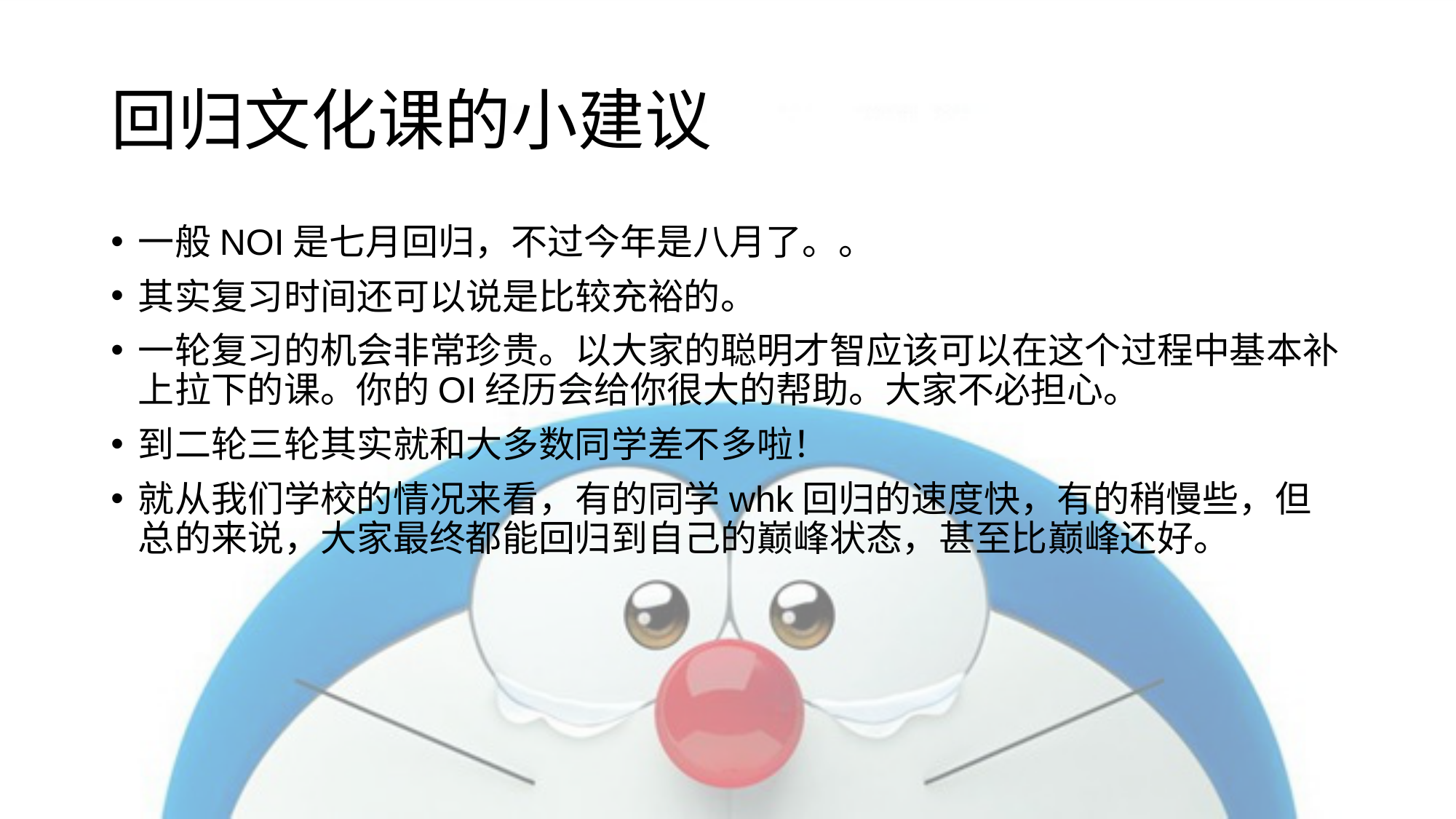

# 回归文化课的小建议
一般NOI是七月回归，不过今年是八月了。。
其实复习时间还可以说是比较充裕的。
一轮复习的机会非常珍贵。以大家的聪明才智应该可以在这个过程中基本补上拉下的课。你的OI经历会给你很大的帮助。大家不必担心。
到二轮三轮其实就和大多数同学差不多啦！
就从我们学校的情况来看，有的同学whk回归的速度快，有的稍慢些，但总的来说，大家最终都能回归到自己的巅峰状态，甚至比巅峰还好。